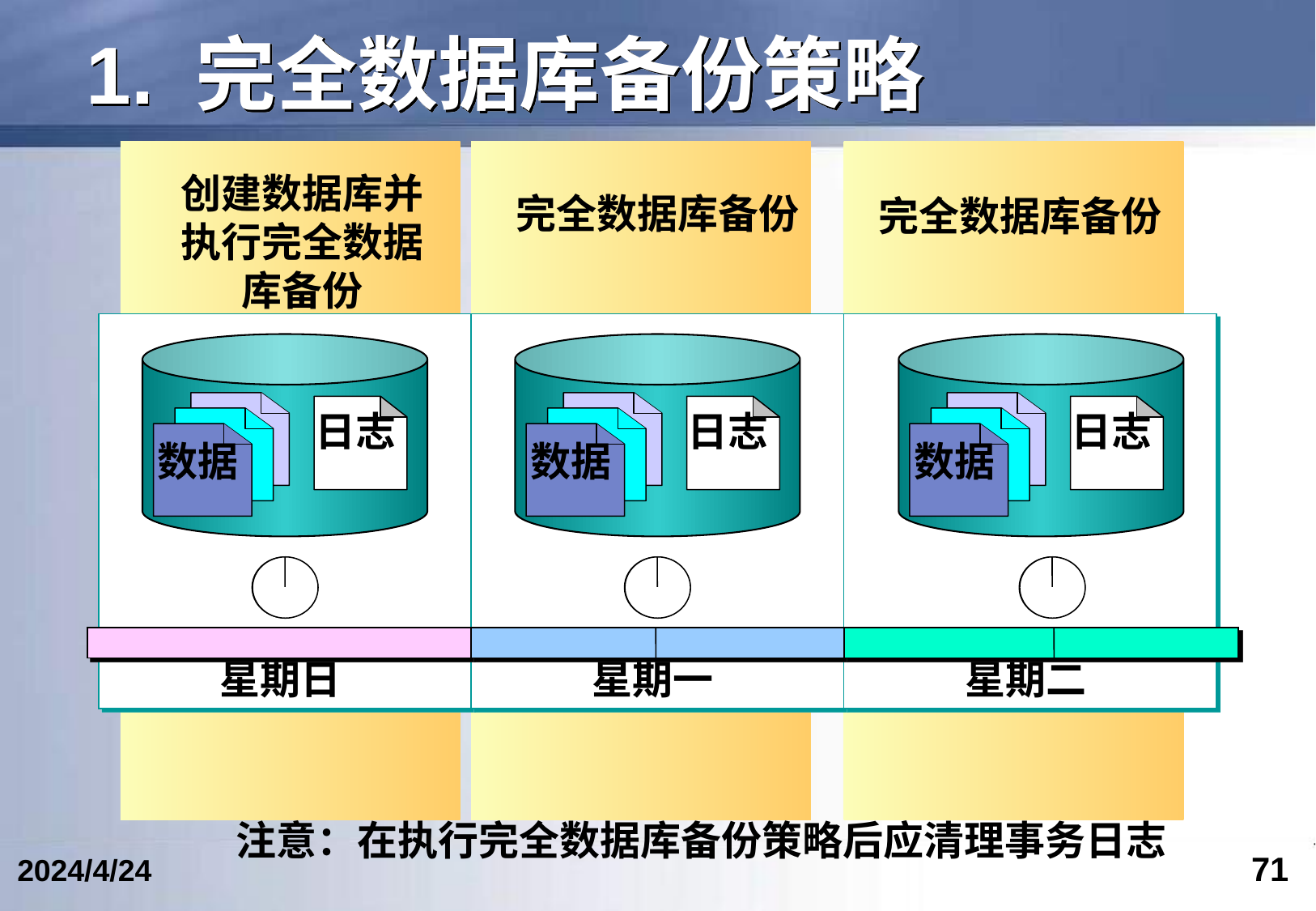

# 1. 完全数据库备份策略

创建数据库并执行完全数据库备份
完全数据库备份
完全数据库备份
星期日
星期一
星期二

数据

日志

数据

日志

数据

日志

注意：在执行完全数据库备份策略后应清理事务日志
71
2024/4/24